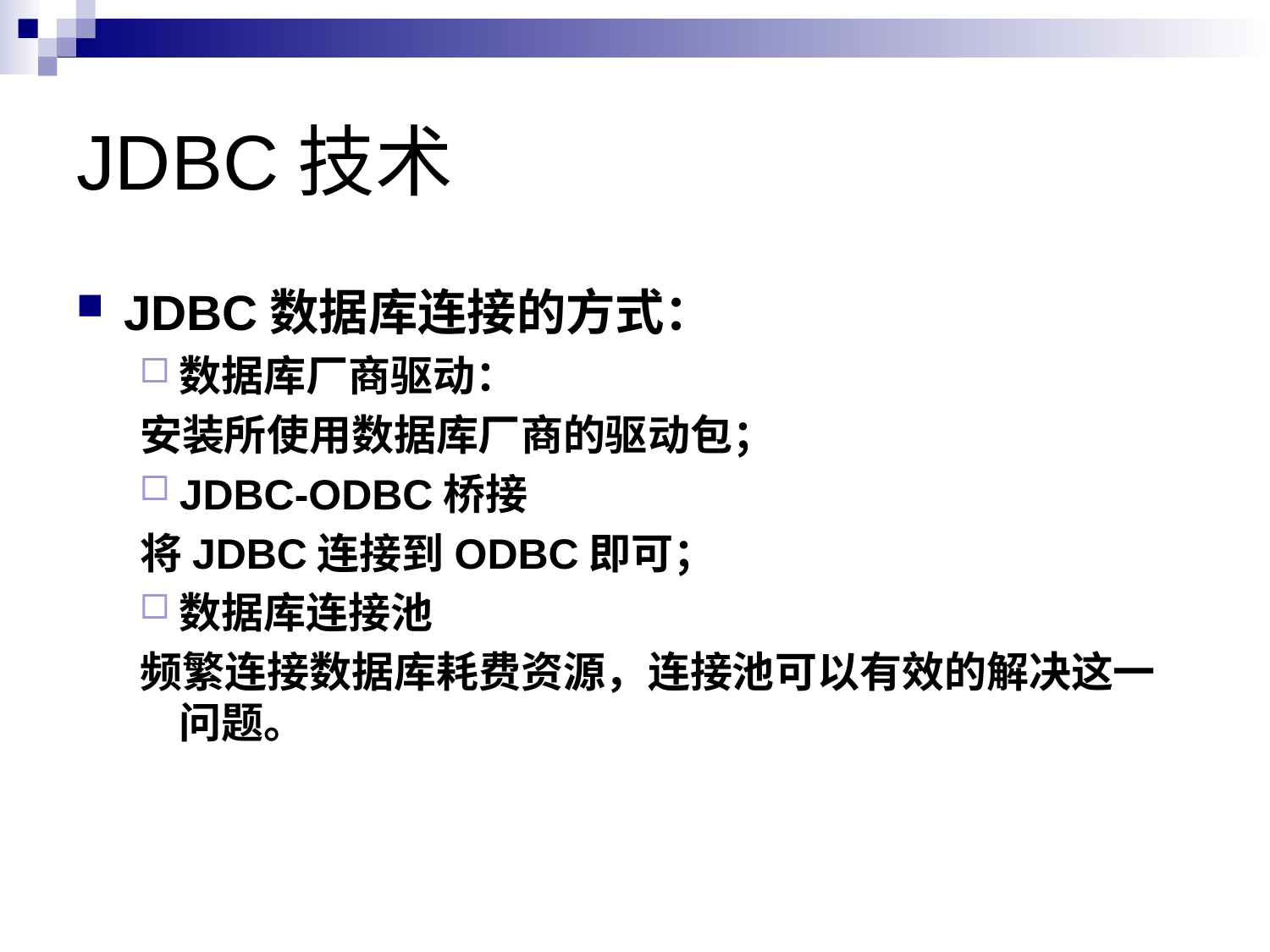

# JDBC技术
JDBC数据库连接的方式：
数据库厂商驱动：
安装所使用数据库厂商的驱动包；
JDBC-ODBC桥接
将JDBC连接到ODBC即可；
数据库连接池
频繁连接数据库耗费资源，连接池可以有效的解决这一问题。
45